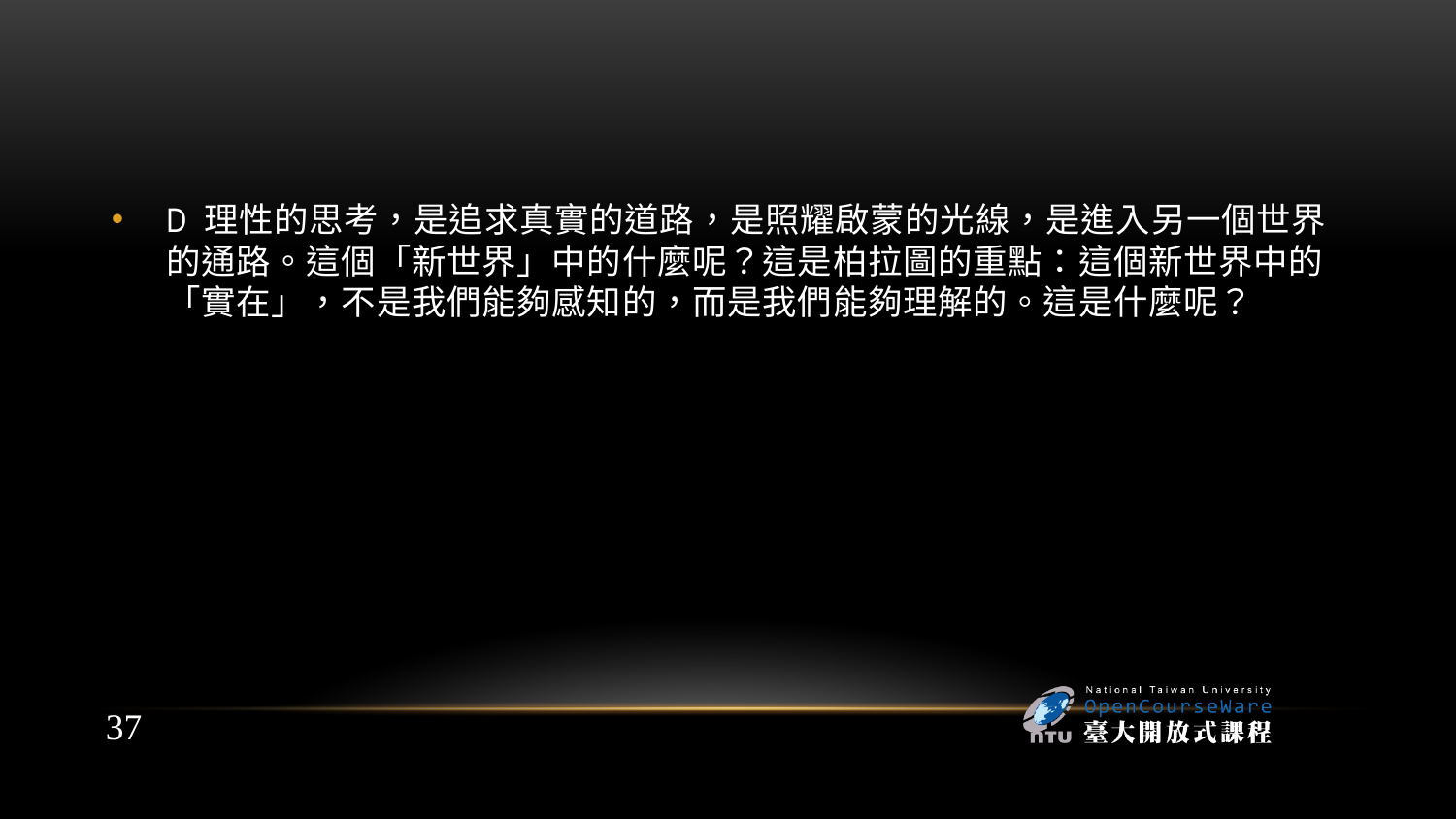

D 理性的思考，是追求真實的道路，是照耀啟蒙的光線，是進入另一個世界的通路。這個「新世界」中的什麼呢？這是柏拉圖的重點：這個新世界中的「實在」，不是我們能夠感知的，而是我們能夠理解的。這是什麼呢？

37